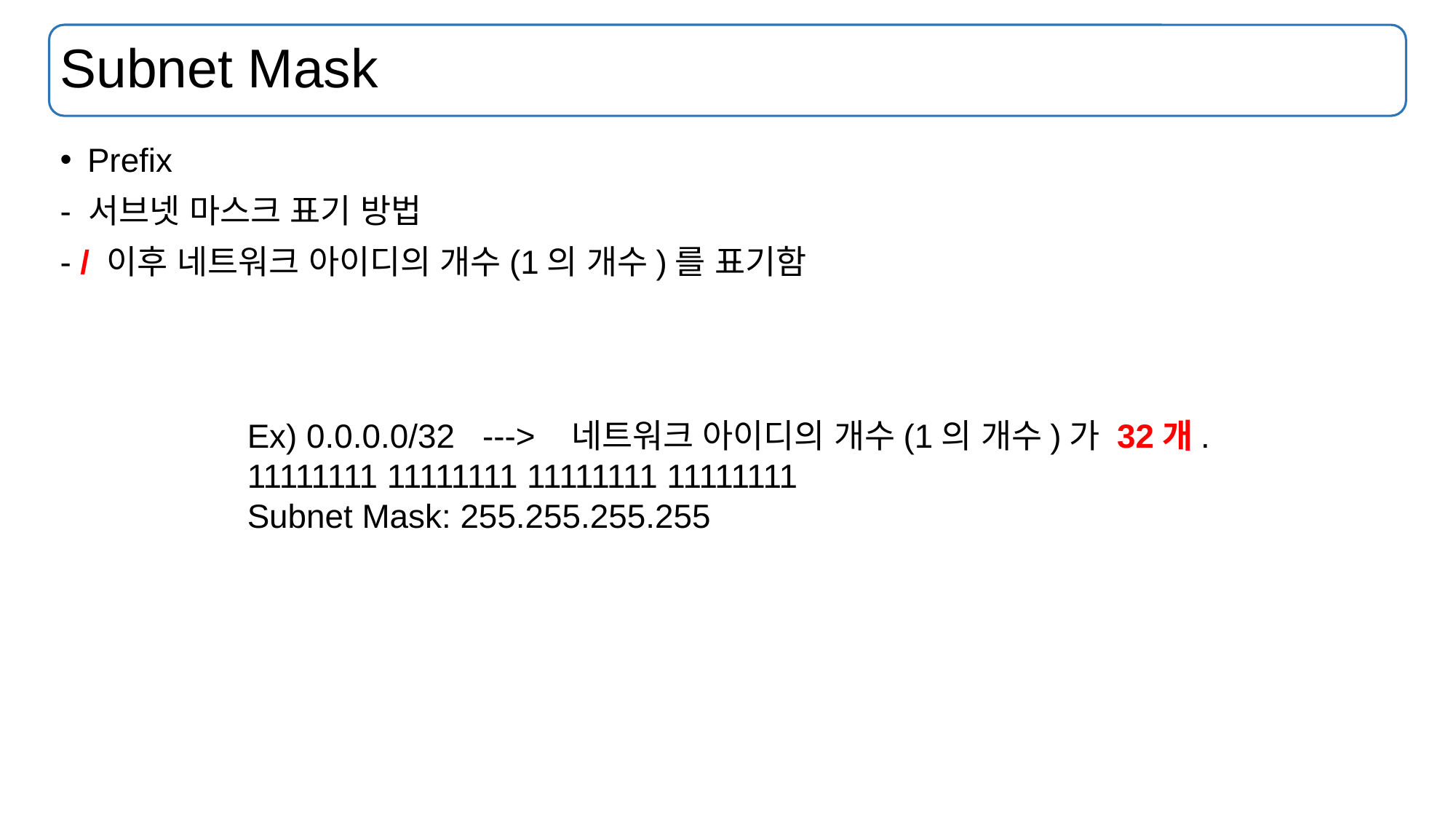

# Subnet Mask
Prefix
- 서브넷 마스크 표기 방법
- / 이후 네트워크 아이디의 개수(1의 개수)를 표기함
Ex) 0.0.0.0/32   --->   네트워크 아이디의 개수(1의 개수)가 32개.
11111111 11111111 11111111 11111111
Subnet Mask: 255.255.255.255